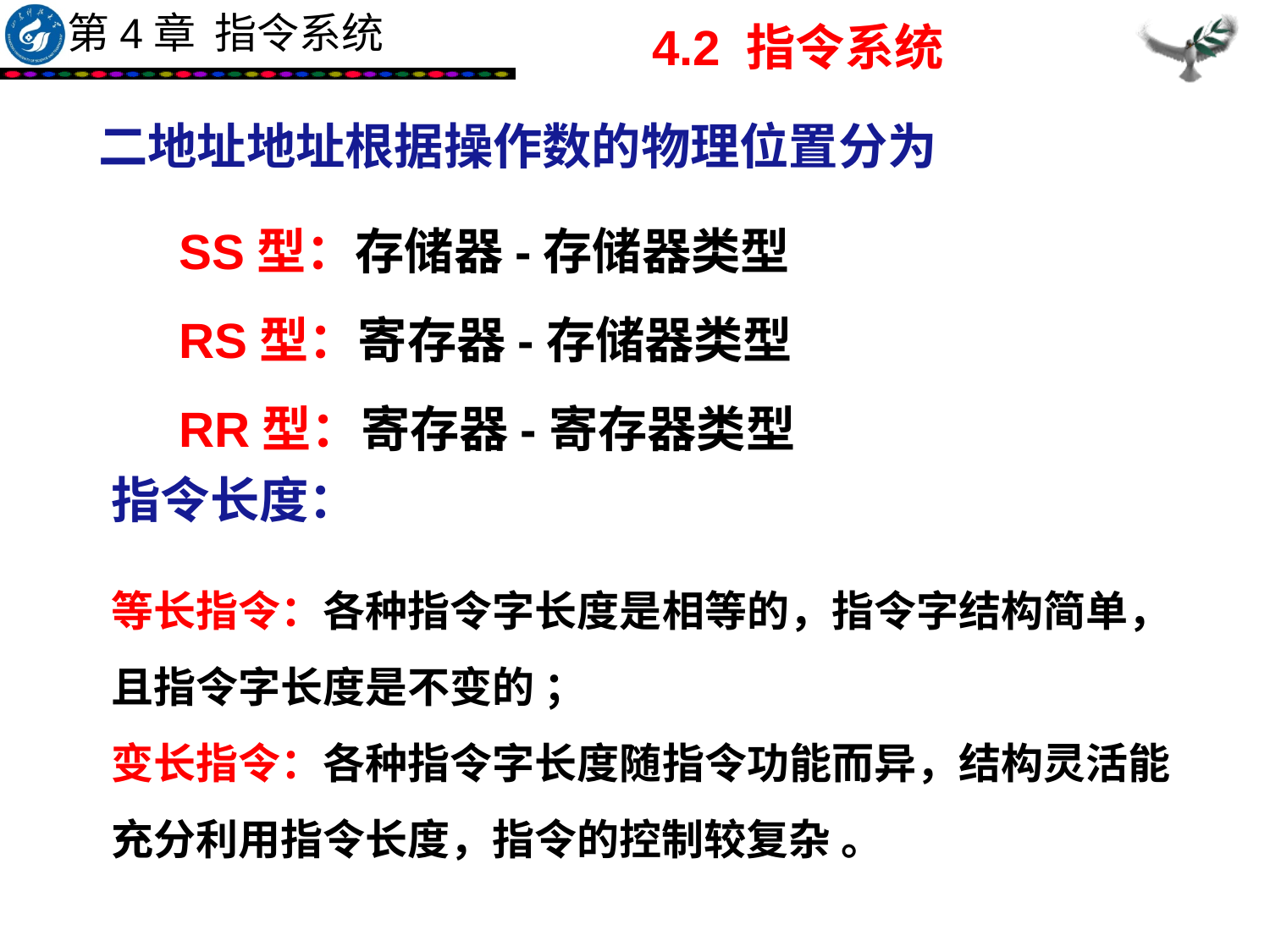

4.2 指令系统
二地址地址根据操作数的物理位置分为
SS型：存储器-存储器类型
RS型：寄存器-存储器类型
RR型：寄存器-寄存器类型
指令长度：
等长指令：各种指令字长度是相等的，指令字结构简单，且指令字长度是不变的 ；
变长指令：各种指令字长度随指令功能而异，结构灵活能充分利用指令长度，指令的控制较复杂 。